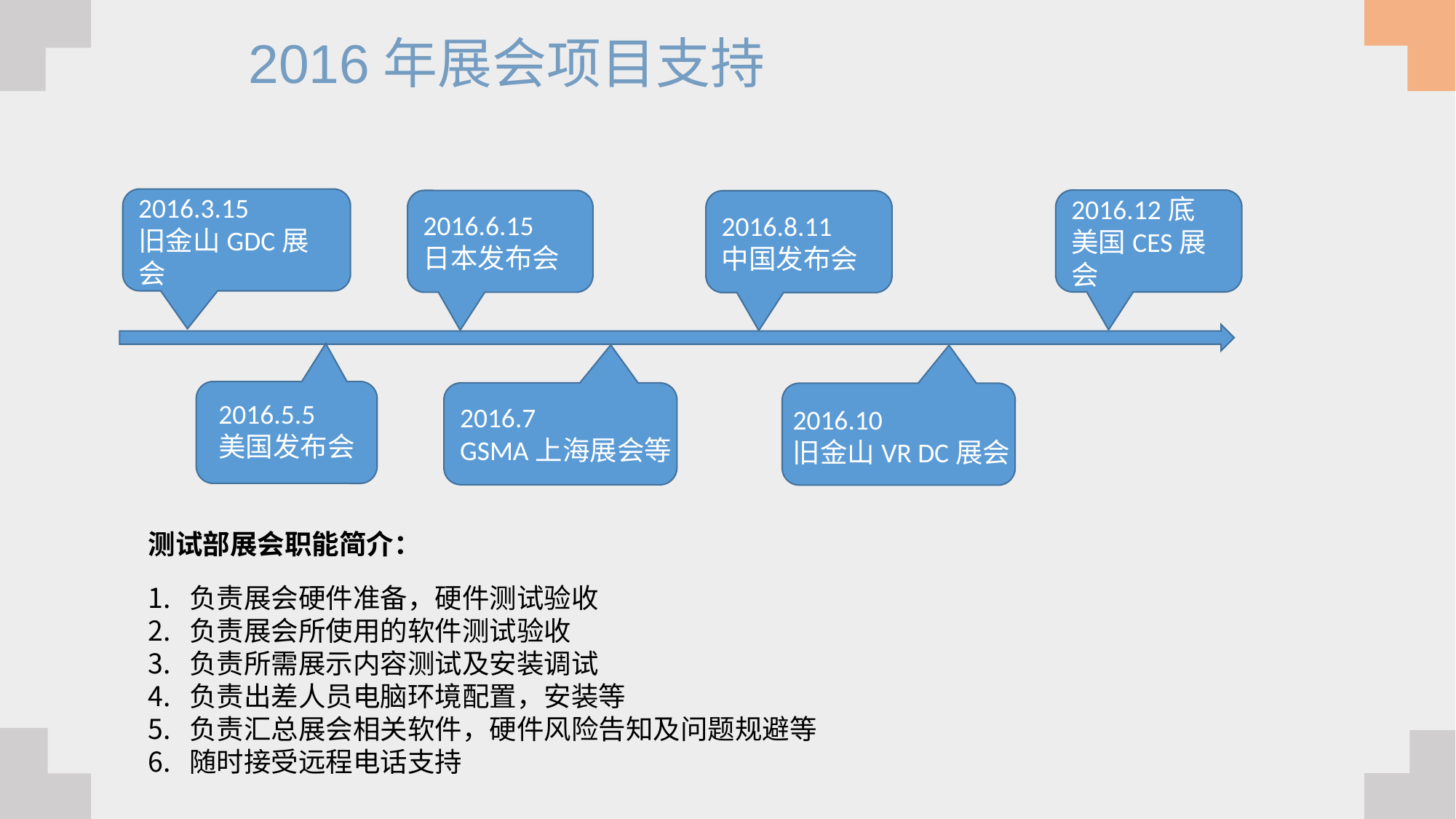

2016年展会项目支持
2016.3.15
旧金山GDC展会
2016.12底
美国CES展会
2016.6.15
日本发布会
2016.8.11
中国发布会

2016.5.5
美国发布会
2016.7
GSMA上海展会等
2016.10
旧金山VR DC展会
测试部展会职能简介：

负责展会硬件准备，硬件测试验收
负责展会所使用的软件测试验收
负责所需展示内容测试及安装调试
负责出差人员电脑环境配置，安装等
负责汇总展会相关软件，硬件风险告知及问题规避等
随时接受远程电话支持